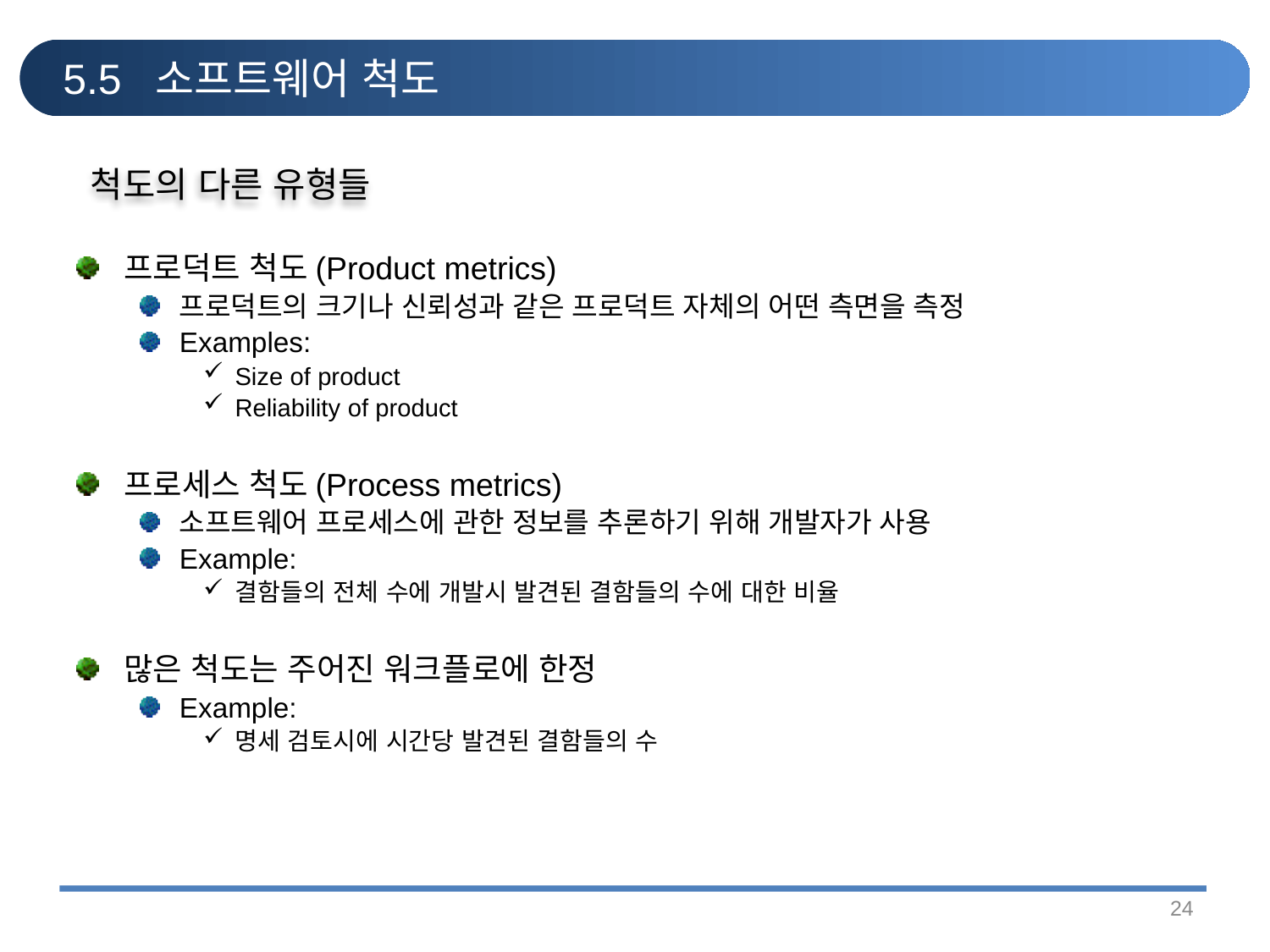

# 5.5  소프트웨어 척도
척도의 다른 유형들
프로덕트 척도(Product metrics)
프로덕트의 크기나 신뢰성과 같은 프로덕트 자체의 어떤 측면을 측정
Examples:
Size of product
Reliability of product

프로세스 척도(Process metrics)
소프트웨어 프로세스에 관한 정보를 추론하기 위해 개발자가 사용
Example:
결함들의 전체 수에 개발시 발견된 결함들의 수에 대한 비율

많은 척도는 주어진 워크플로에 한정
Example:
명세 검토시에 시간당 발견된 결함들의 수

24